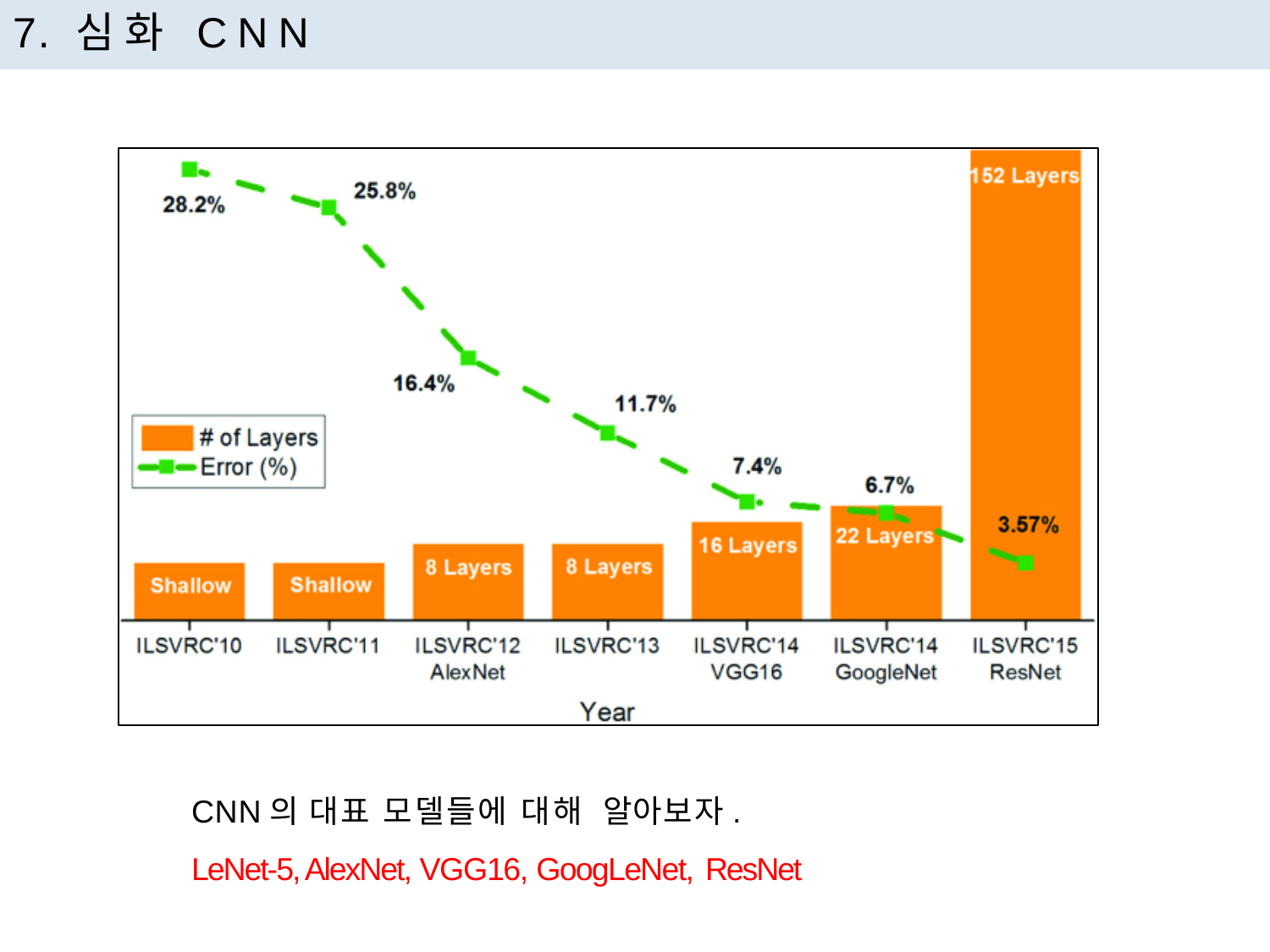

# 7. 심화 CNN

CNN의 대표 모델들에 대해 알아보자.
LeNet-5, AlexNet, VGG16, GoogLeNet, ResNet